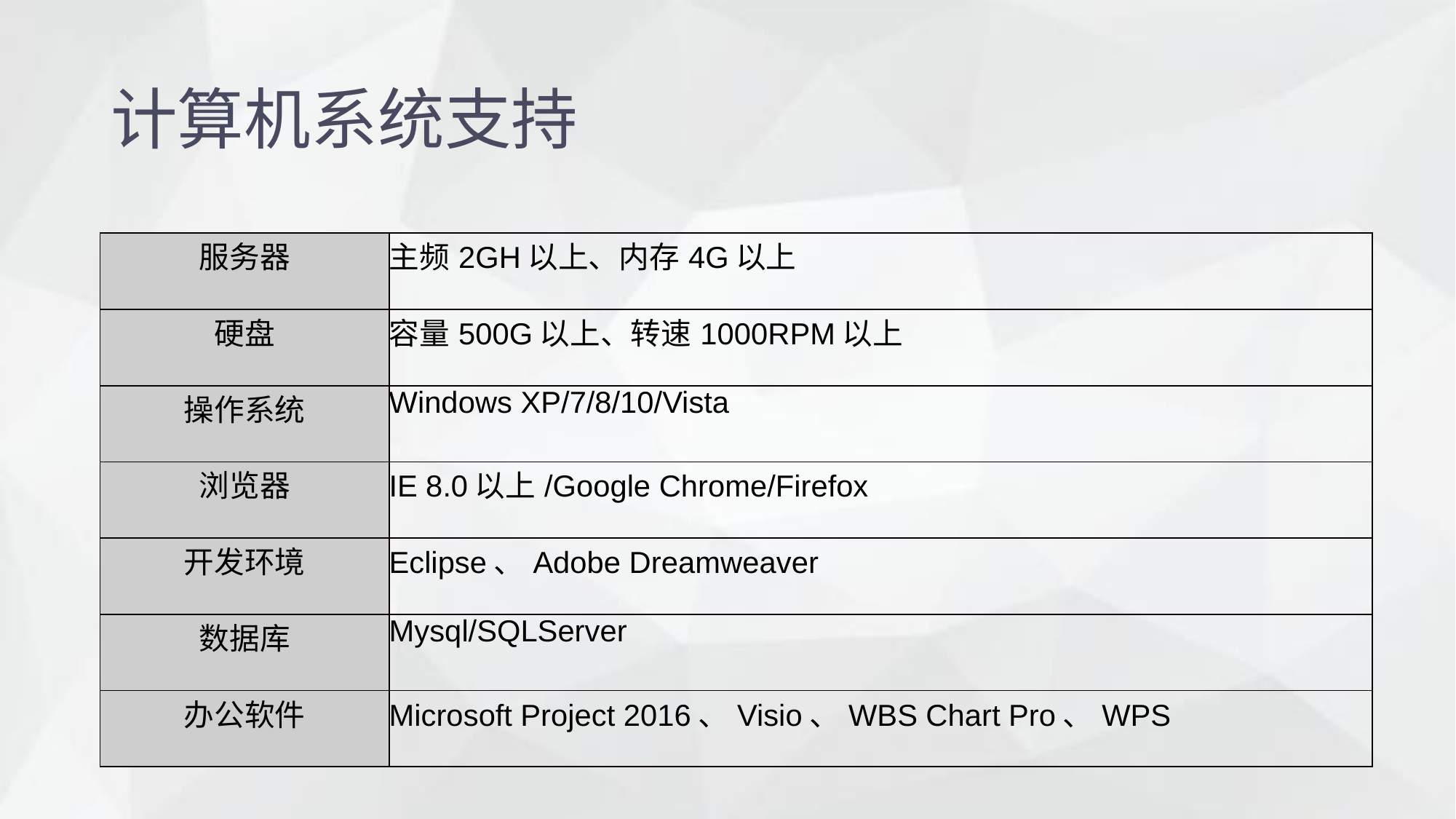

计算机系统支持
| 服务器 | 主频2GH以上、内存4G以上 |
| --- | --- |
| 硬盘 | 容量500G以上、转速1000RPM以上 |
| 操作系统 | Windows XP/7/8/10/Vista |
| 浏览器 | IE 8.0以上/Google Chrome/Firefox |
| 开发环境 | Eclipse、Adobe Dreamweaver |
| 数据库 | Mysql/SQLServer |
| 办公软件 | Microsoft Project 2016、Visio、WBS Chart Pro、WPS |